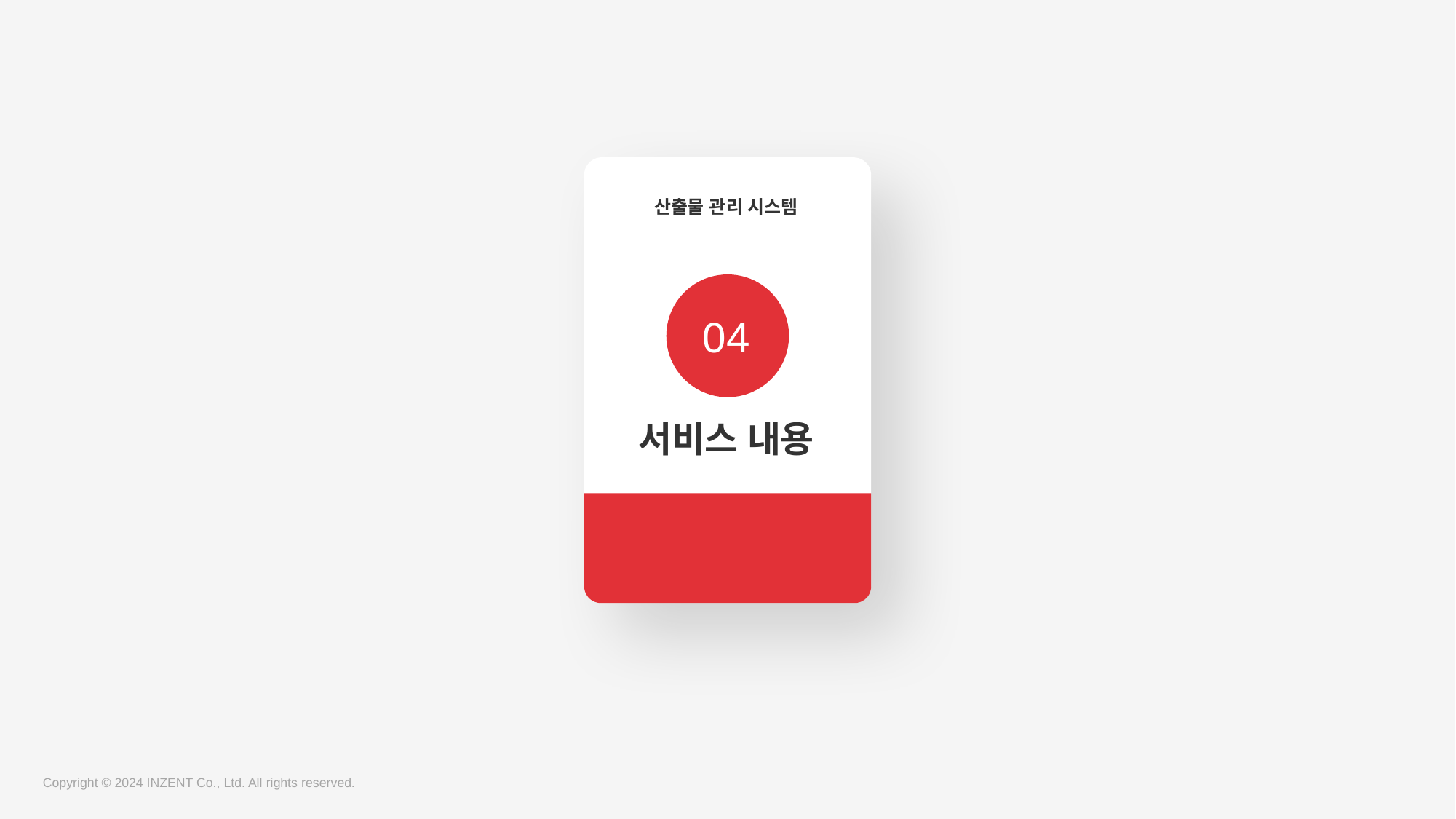

산출물 관리 시스템

04
서비스 내용
산출물 관리 시스템이 제공하는
서비스 내용을 설명한다.